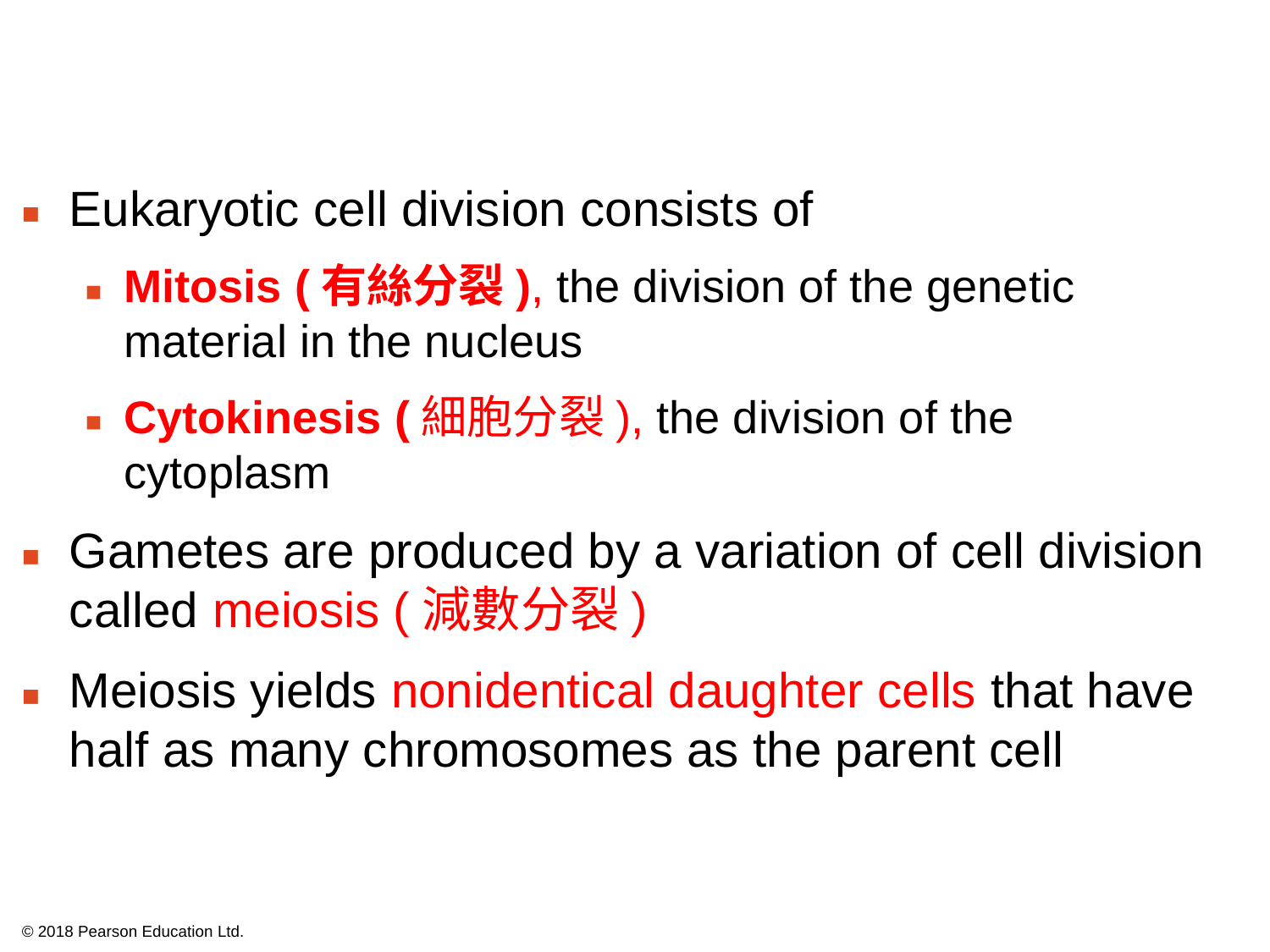

Eukaryotic cell division consists of
Mitosis (有絲分裂), the division of the genetic material in the nucleus
Cytokinesis (細胞分裂), the division of the cytoplasm
Gametes are produced by a variation of cell division called meiosis (減數分裂)
Meiosis yields nonidentical daughter cells that have half as many chromosomes as the parent cell
© 2018 Pearson Education Ltd.